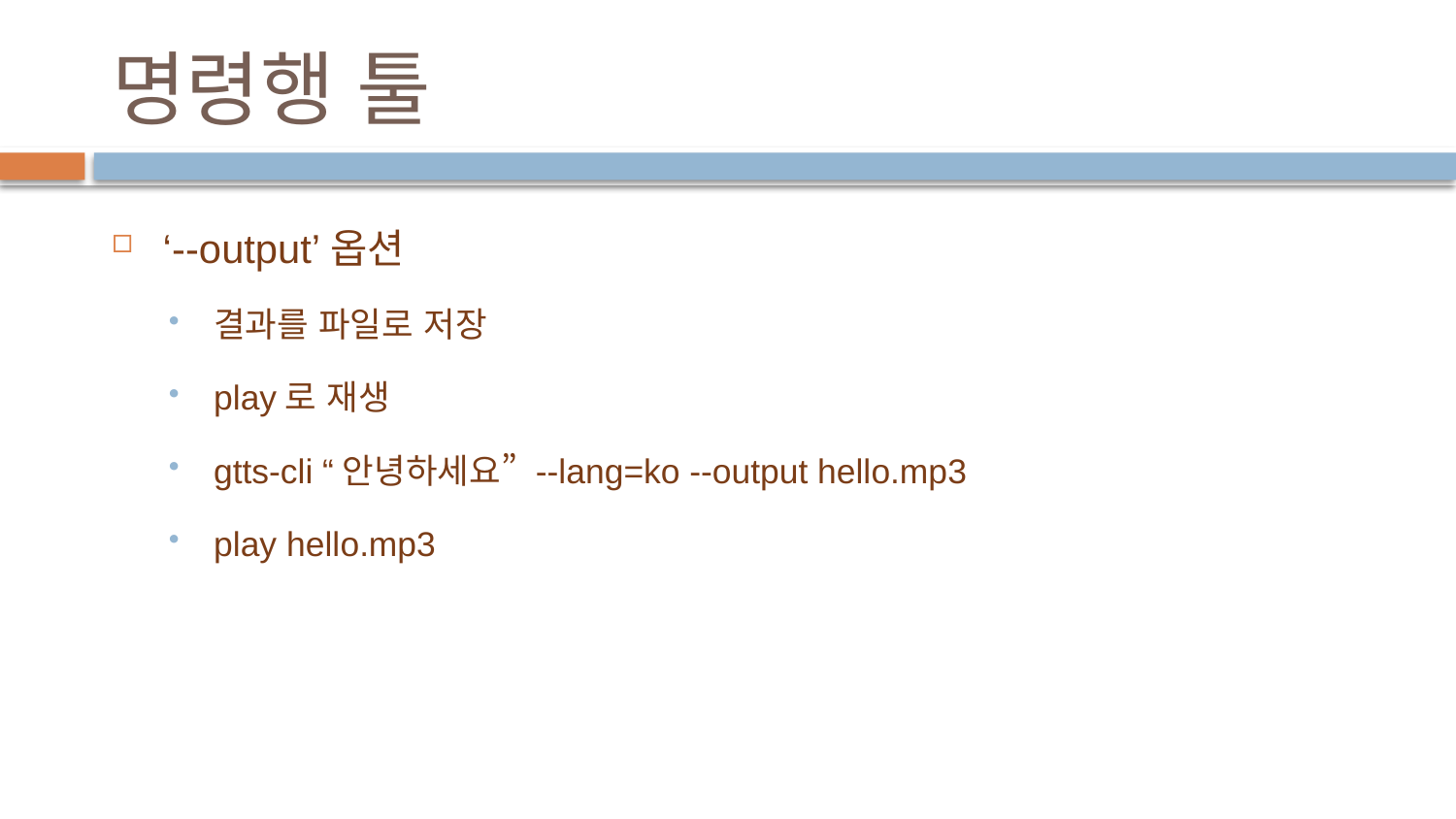

# 명령행 툴
‘--output’옵션
결과를 파일로 저장
play로 재생
gtts-cli “안녕하세요” --lang=ko --output hello.mp3
play hello.mp3